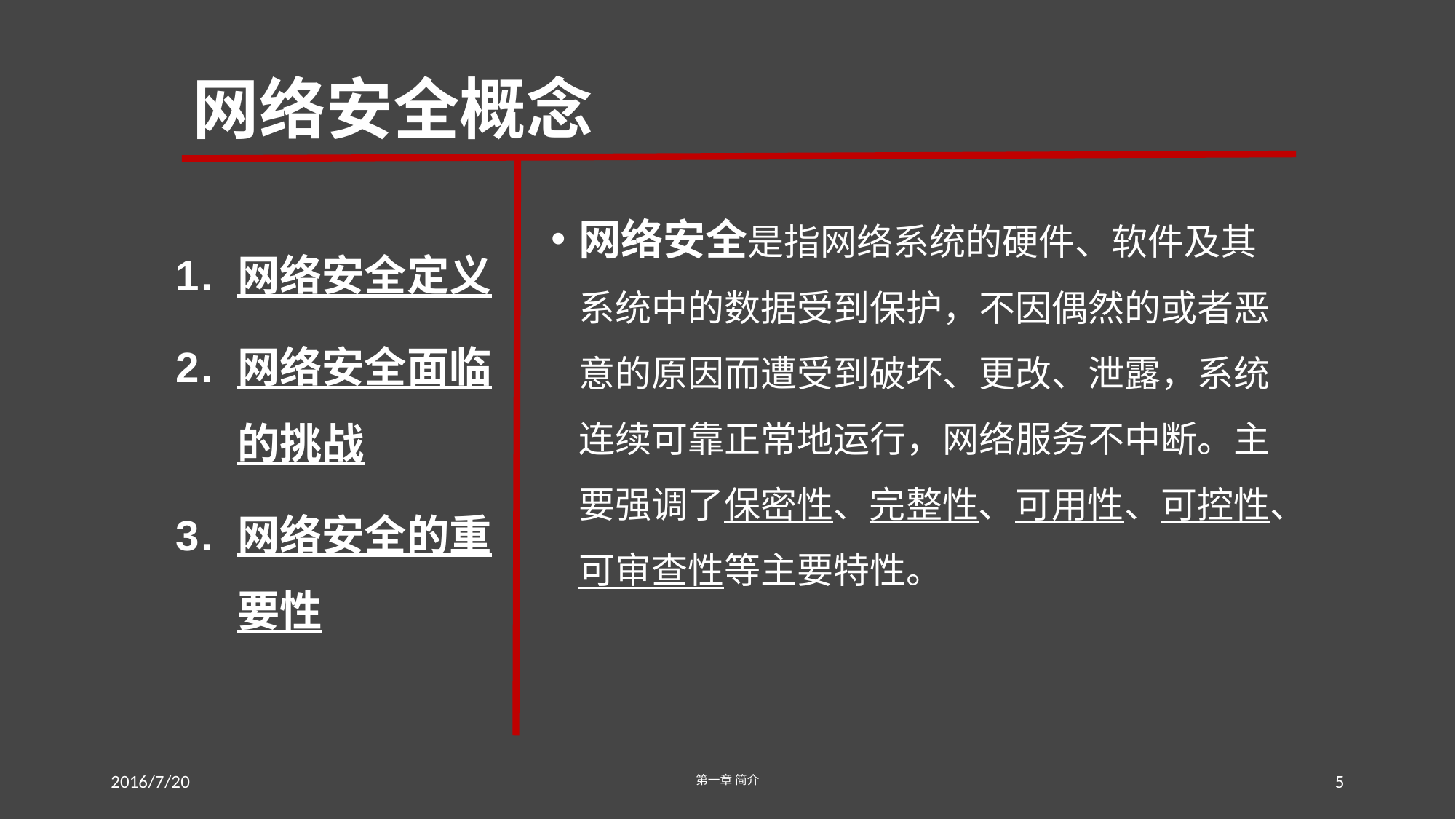

# 网络安全概念
网络安全是指网络系统的硬件、软件及其系统中的数据受到保护，不因偶然的或者恶意的原因而遭受到破坏、更改、泄露，系统连续可靠正常地运行，网络服务不中断。主要强调了保密性、完整性、可用性、可控性、可审查性等主要特性。
网络安全定义
网络安全面临的挑战
网络安全的重要性
2016/7/20
第一章 简介
5